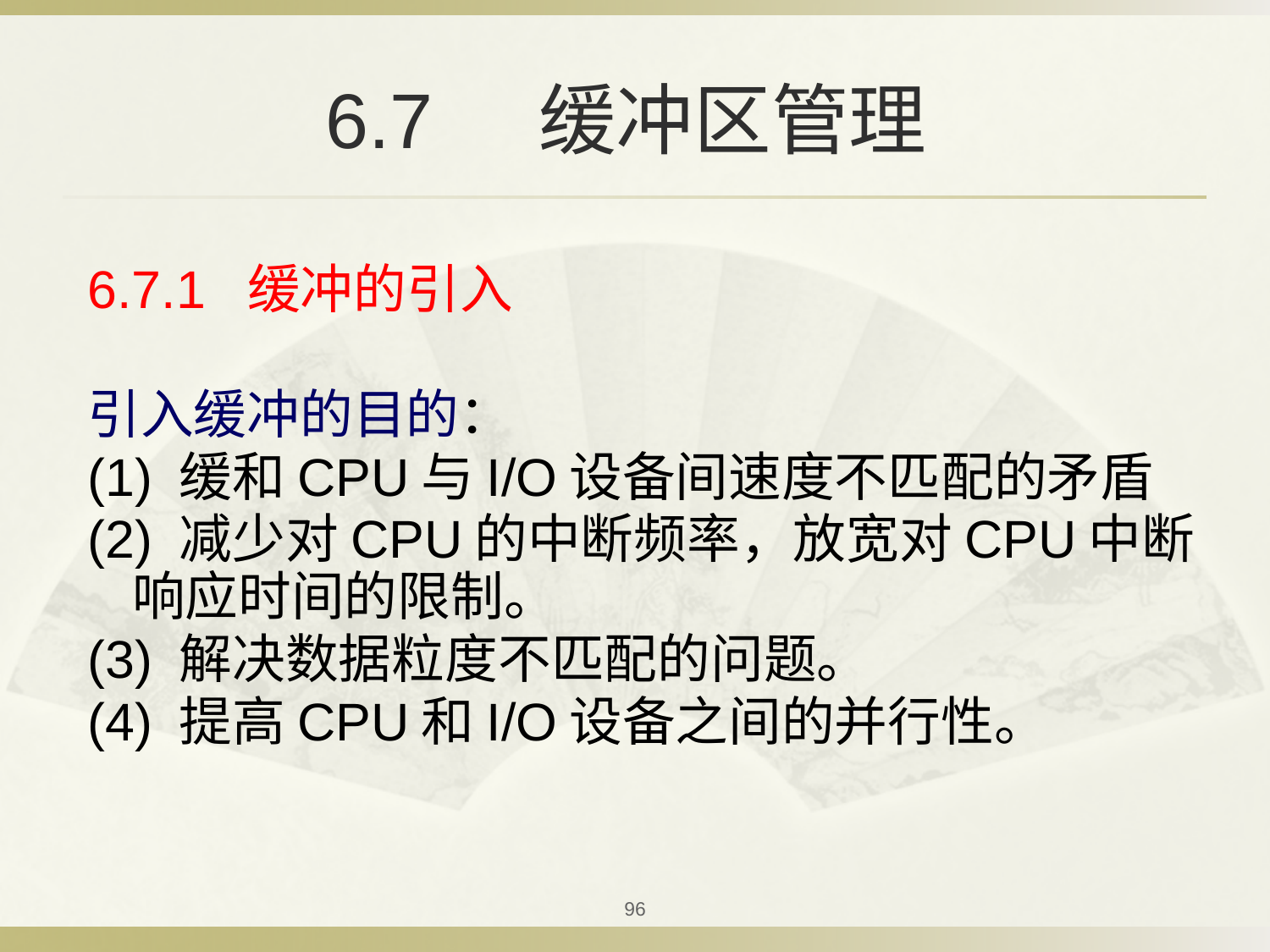

# 6.7    缓冲区管理
6.7.1  缓冲的引入

引入缓冲的目的：
(1) 缓和CPU与I/O设备间速度不匹配的矛盾
(2) 减少对CPU的中断频率，放宽对CPU中断响应时间的限制。
(3) 解决数据粒度不匹配的问题。
(4) 提高CPU和I/O设备之间的并行性。
96